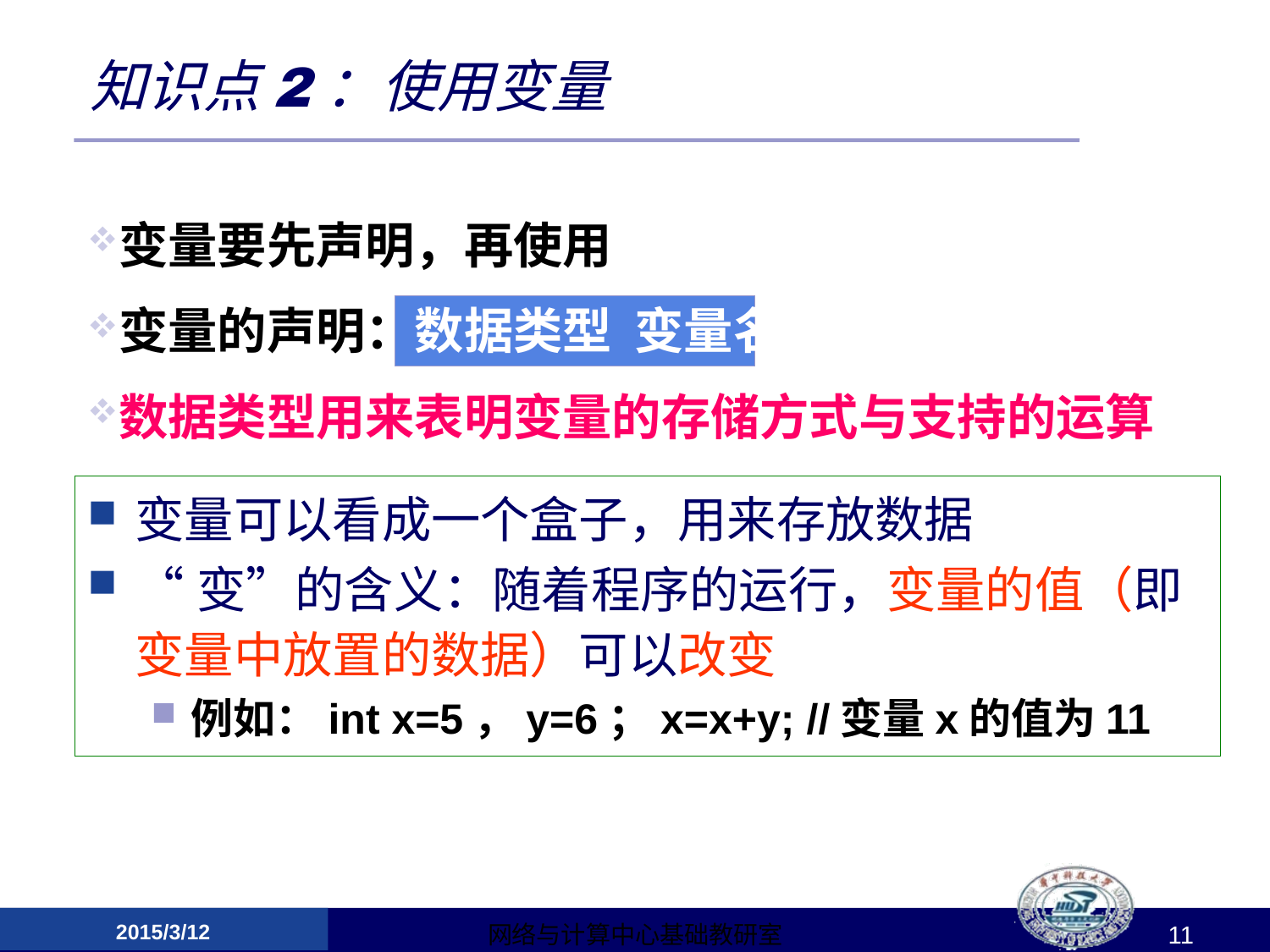

# 知识点2：使用变量
变量要先声明，再使用
变量的声明：数据类型  变量名
数据类型用来表明变量的存储方式与支持的运算

变量可以看成一个盒子，用来存放数据
“变”的含义：随着程序的运行，变量的值（即变量中放置的数据）可以改变
例如：int x=5，y=6；x=x+y; //变量x的值为11
2015/3/12
网络与计算中心基础教研室
11